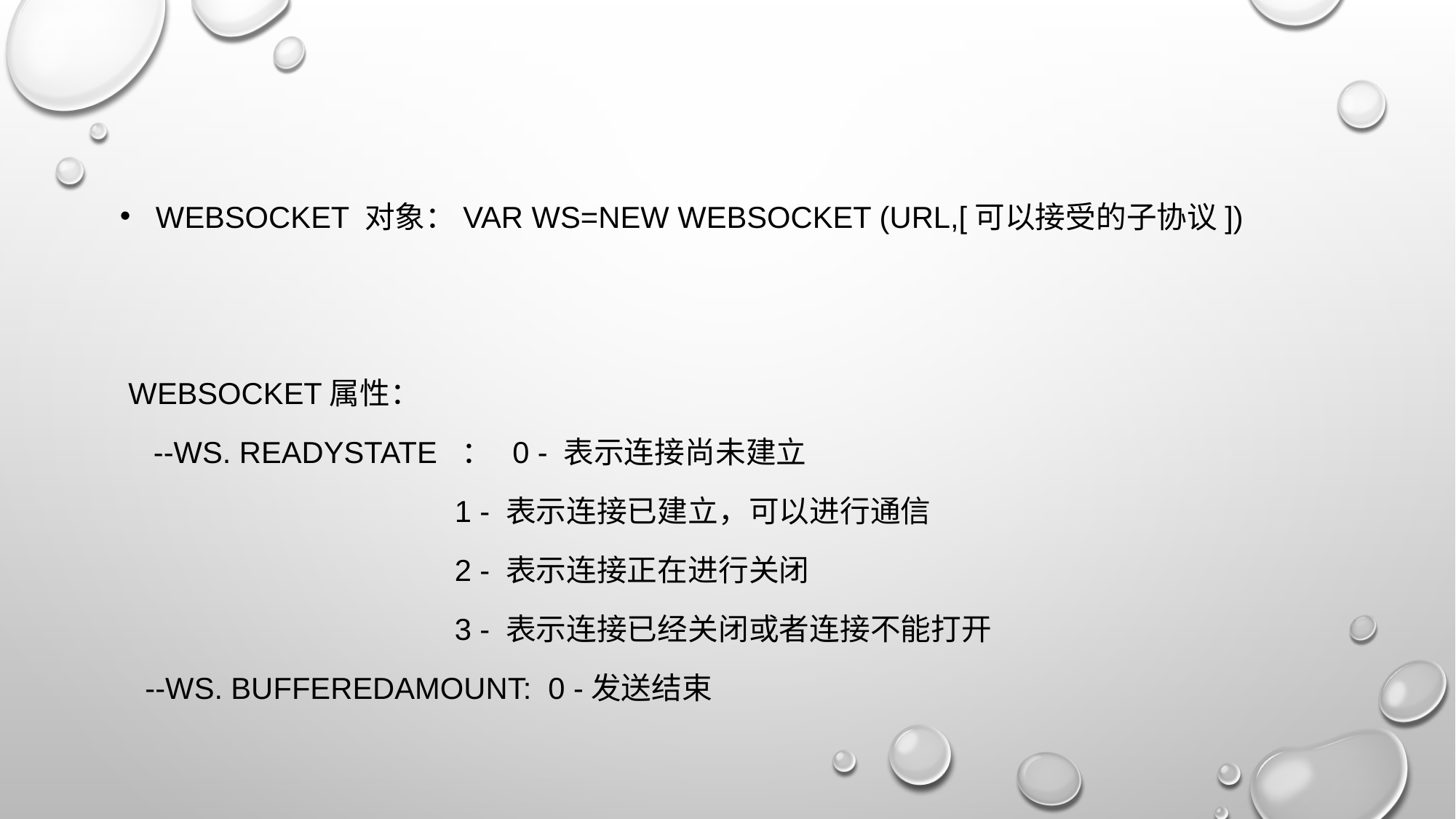

WebSocket 对象：var ws=new WebSocket (url,[可以接受的子协议])

 WebSocket属性：
    --ws. readyState  ：  0 - 表示连接尚未建立
                                        1 - 表示连接已建立，可以进行通信
                                        2 - 表示连接正在进行关闭
                                        3 - 表示连接已经关闭或者连接不能打开
   --ws. bufferedAmount:  0 -发送结束